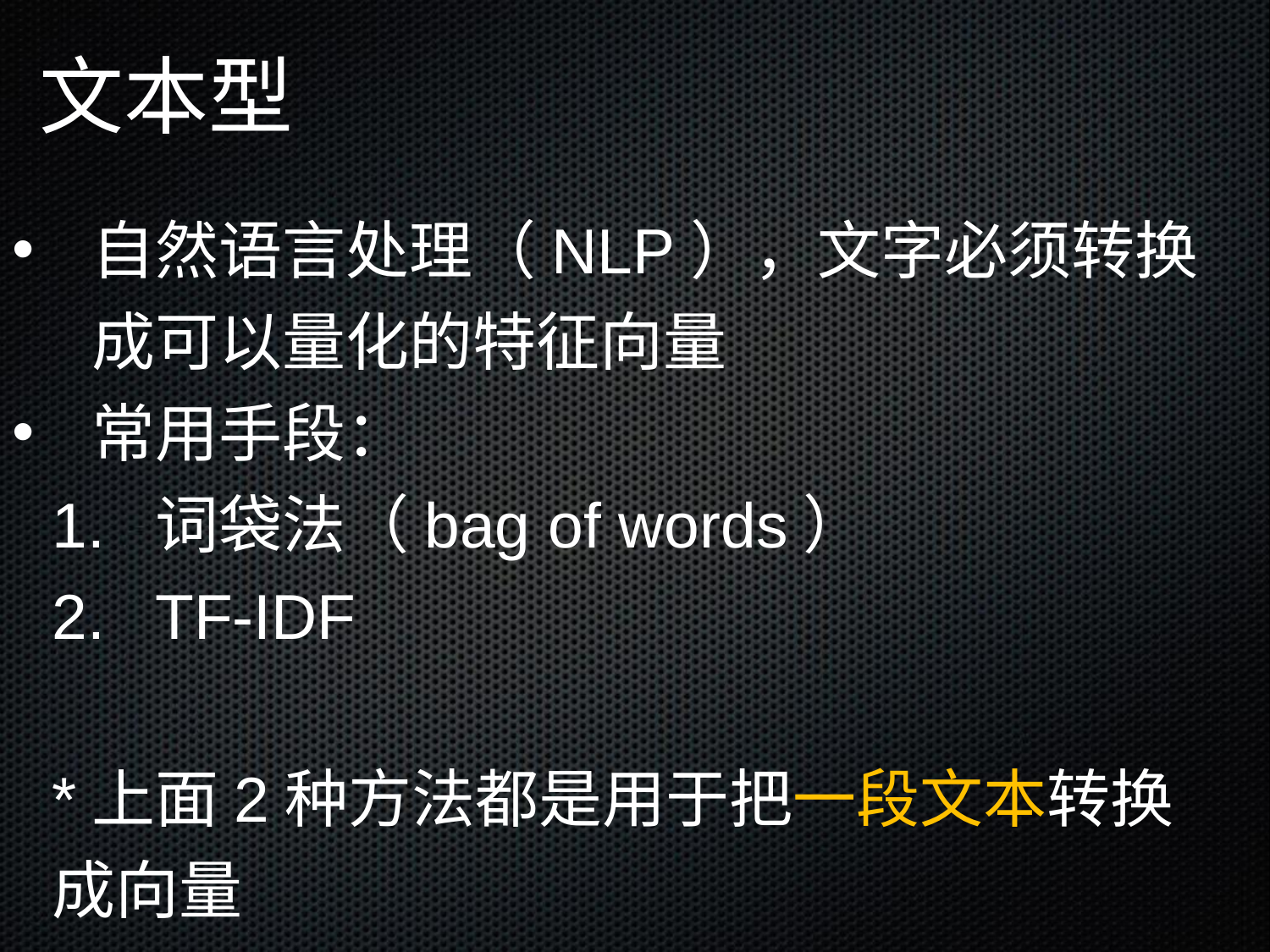

文本型
自然语言处理（NLP），文字必须转换成可以量化的特征向量
常用手段：
词袋法（bag of words）
TF-IDF

*上面2种方法都是用于把一段文本转换成向量